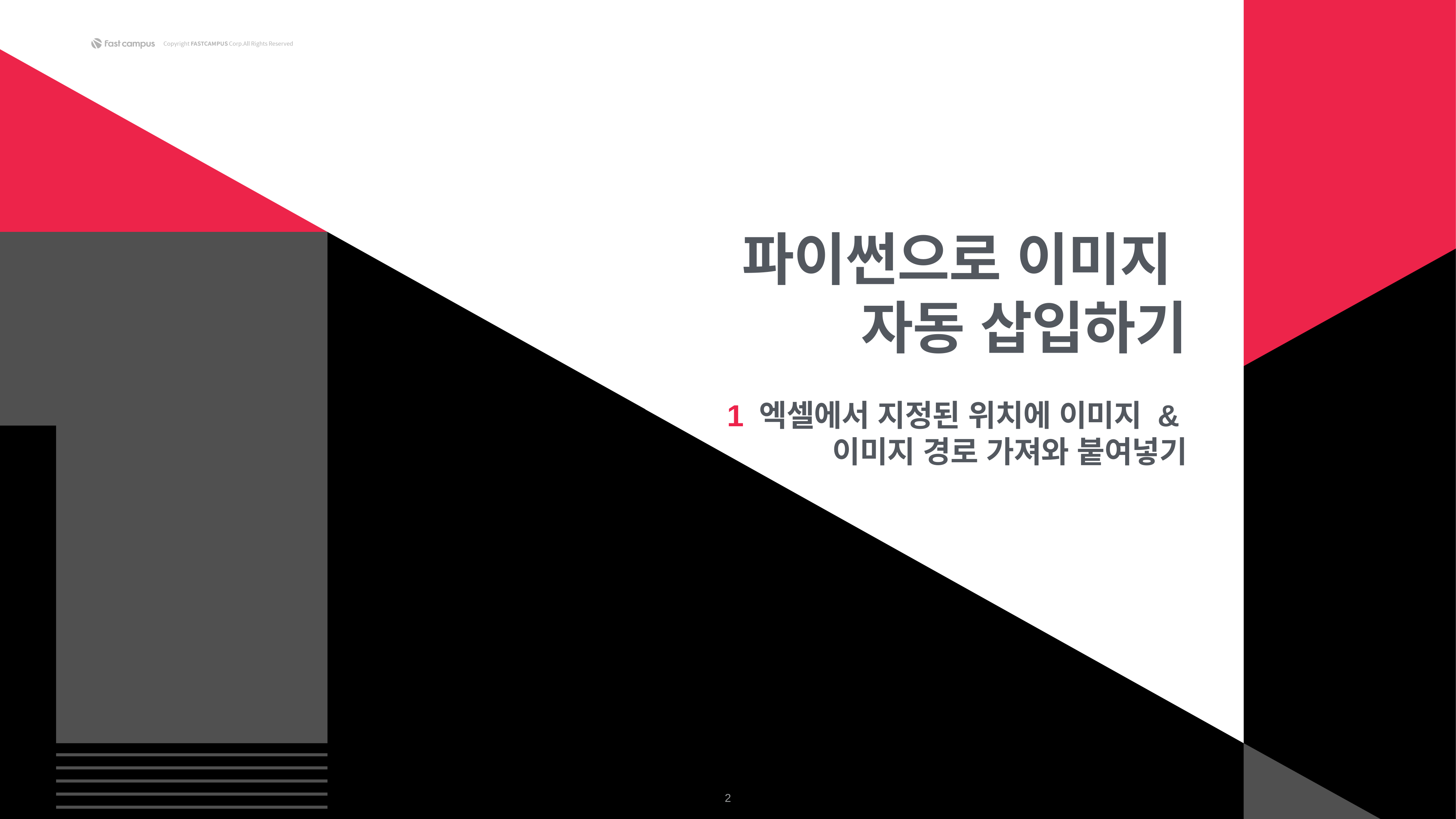

파이썬으로 이미지
자동 삽입하기

1 엑셀에서 지정된 위치에 이미지 &
이미지 경로 가져와 붙여넣기
2